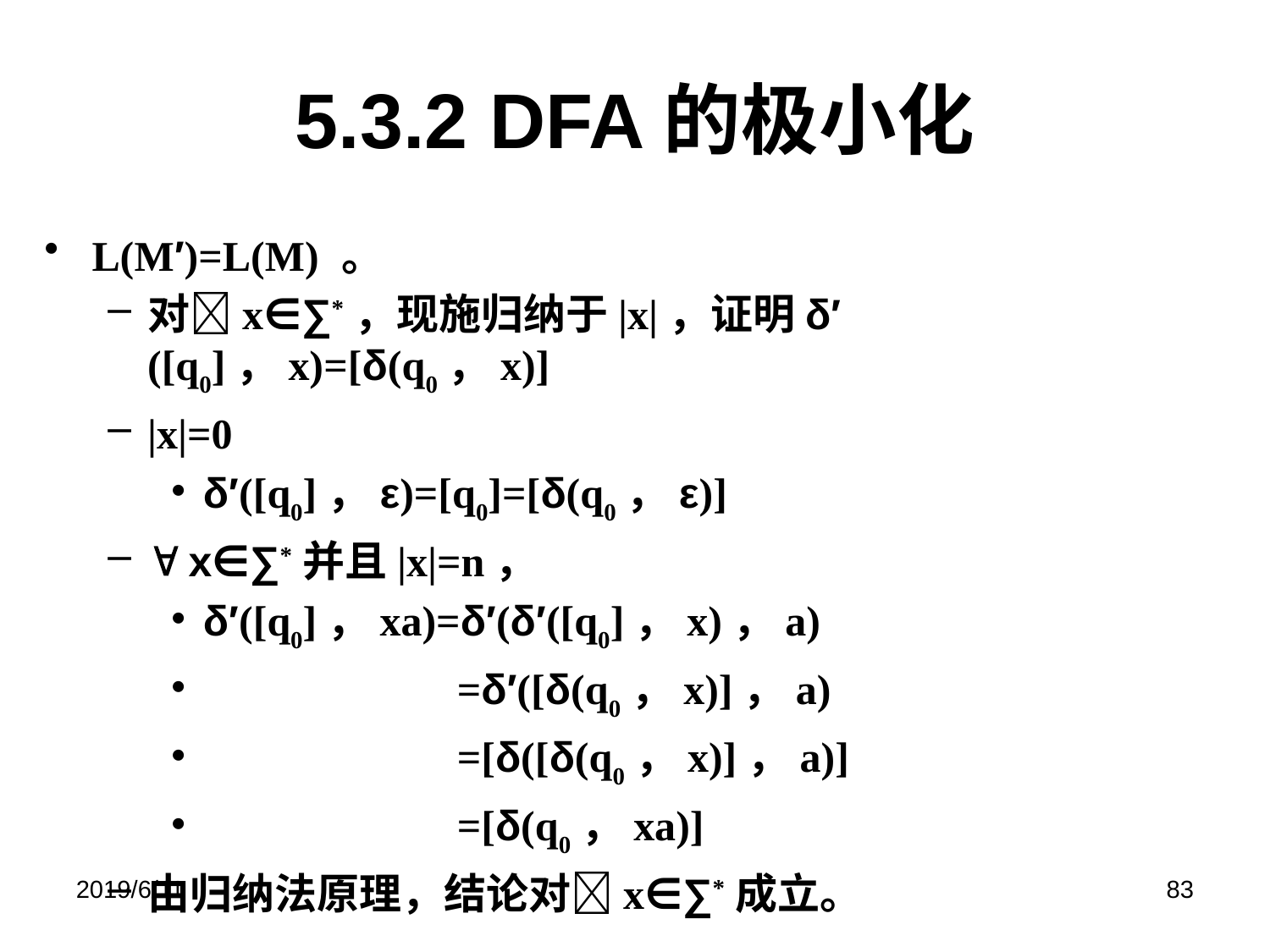

# 5.3.2 DFA的极小化
L(M′)=L(M) 。
对∀x∈∑*，现施归纳于|x|，证明δ′([q0]，x)=[δ(q0，x)]
|x|=0
δ′([q0]，ε)=[q0]=[δ(q0，ε)]
∀ x∈∑*并且|x|=n，
δ′([q0]，xa)=δ′(δ′([q0]，x)，a)
		=δ′([δ(q0，x)]，a)
		=[δ([δ(q0，x)]，a)]
		=[δ(q0，xa)]
由归纳法原理，结论对∀x∈∑*成立。
2019/6/11
83